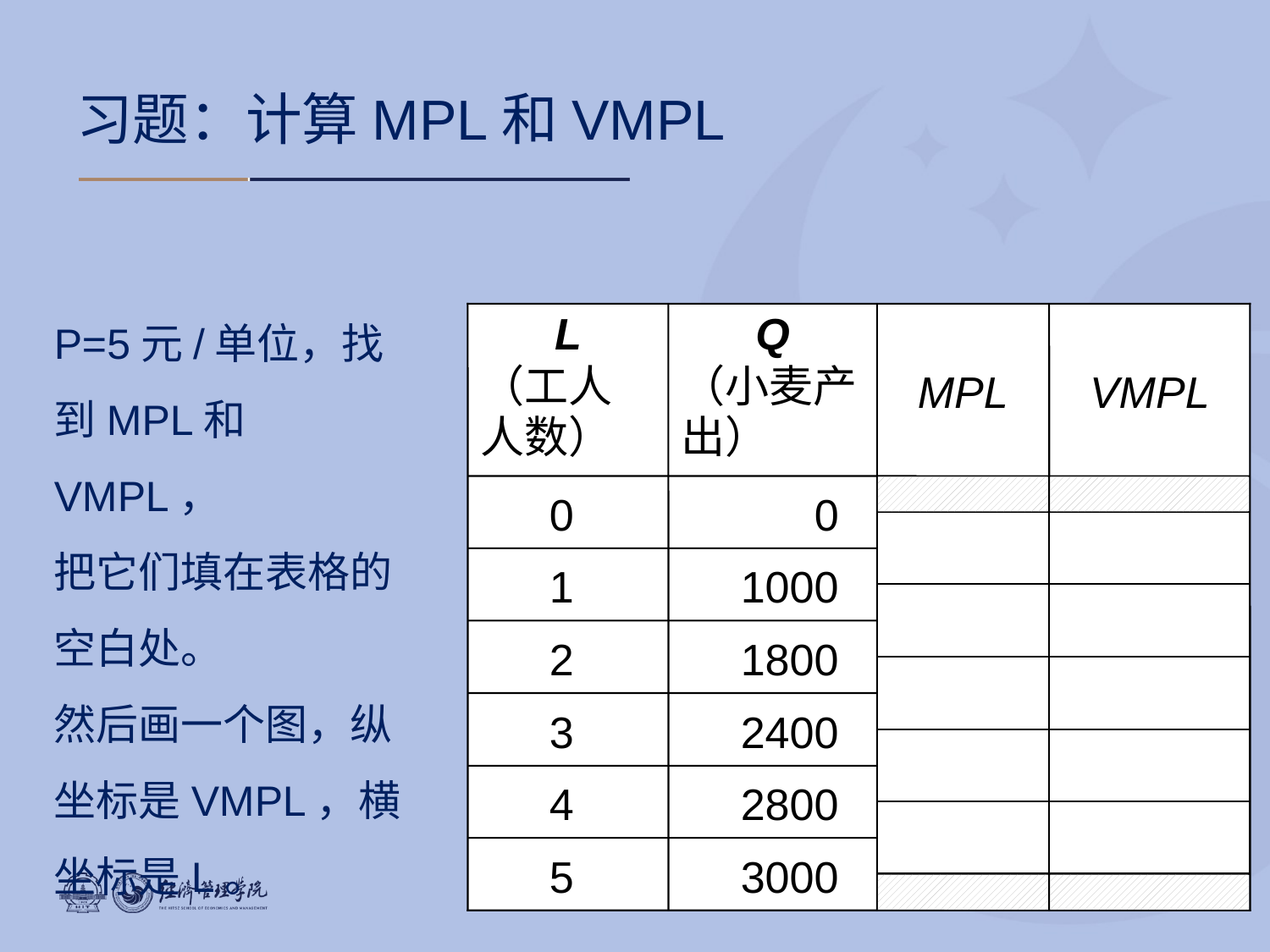

# 习题：计算MPL和VMPL
P=5元/单位，找到MPL和VMPL，
把它们填在表格的空白处。
然后画一个图，纵坐标是VMPL，横坐标是L。
L
（工人人数）

Q
（小麦产出）

MPL

VMPL

0

0

1

1000

2

1800

3

2400

4

2800

5

3000